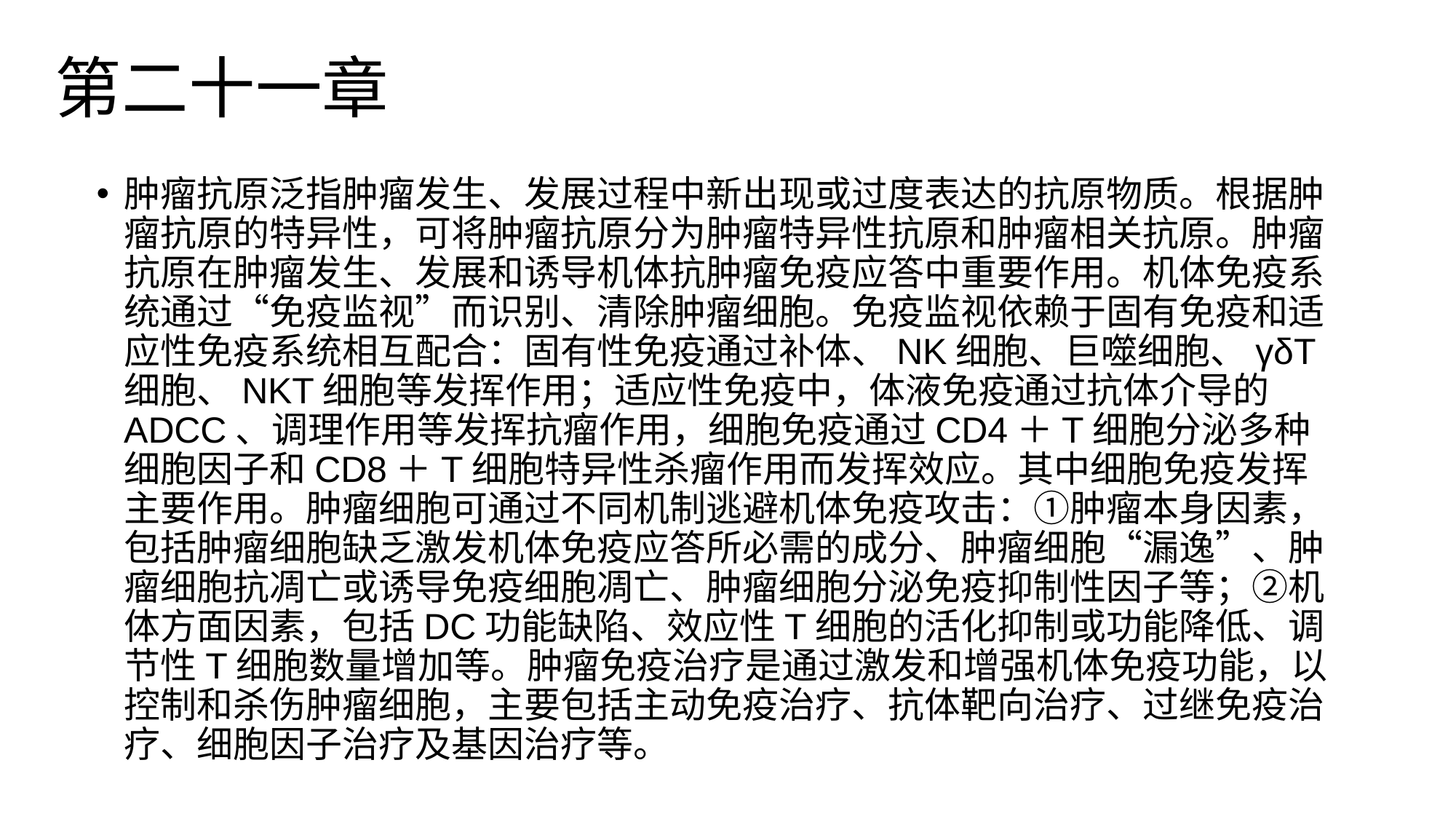

# 第二十一章
肿瘤抗原泛指肿瘤发生、发展过程中新出现或过度表达的抗原物质。根据肿瘤抗原的特异性，可将肿瘤抗原分为肿瘤特异性抗原和肿瘤相关抗原。肿瘤抗原在肿瘤发生、发展和诱导机体抗肿瘤免疫应答中重要作用。机体免疫系统通过“免疫监视”而识别、清除肿瘤细胞。免疫监视依赖于固有免疫和适应性免疫系统相互配合：固有性免疫通过补体、NK细胞、巨噬细胞、γδT细胞、NKT细胞等发挥作用；适应性免疫中，体液免疫通过抗体介导的ADCC、调理作用等发挥抗瘤作用，细胞免疫通过CD4＋T细胞分泌多种细胞因子和CD8＋T细胞特异性杀瘤作用而发挥效应。其中细胞免疫发挥主要作用。肿瘤细胞可通过不同机制逃避机体免疫攻击：①肿瘤本身因素，包括肿瘤细胞缺乏激发机体免疫应答所必需的成分、肿瘤细胞“漏逸”、肿瘤细胞抗凋亡或诱导免疫细胞凋亡、肿瘤细胞分泌免疫抑制性因子等；②机体方面因素，包括DC功能缺陷、效应性T细胞的活化抑制或功能降低、调节性T细胞数量增加等。肿瘤免疫治疗是通过激发和增强机体免疫功能，以控制和杀伤肿瘤细胞，主要包括主动免疫治疗、抗体靶向治疗、过继免疫治疗、细胞因子治疗及基因治疗等。